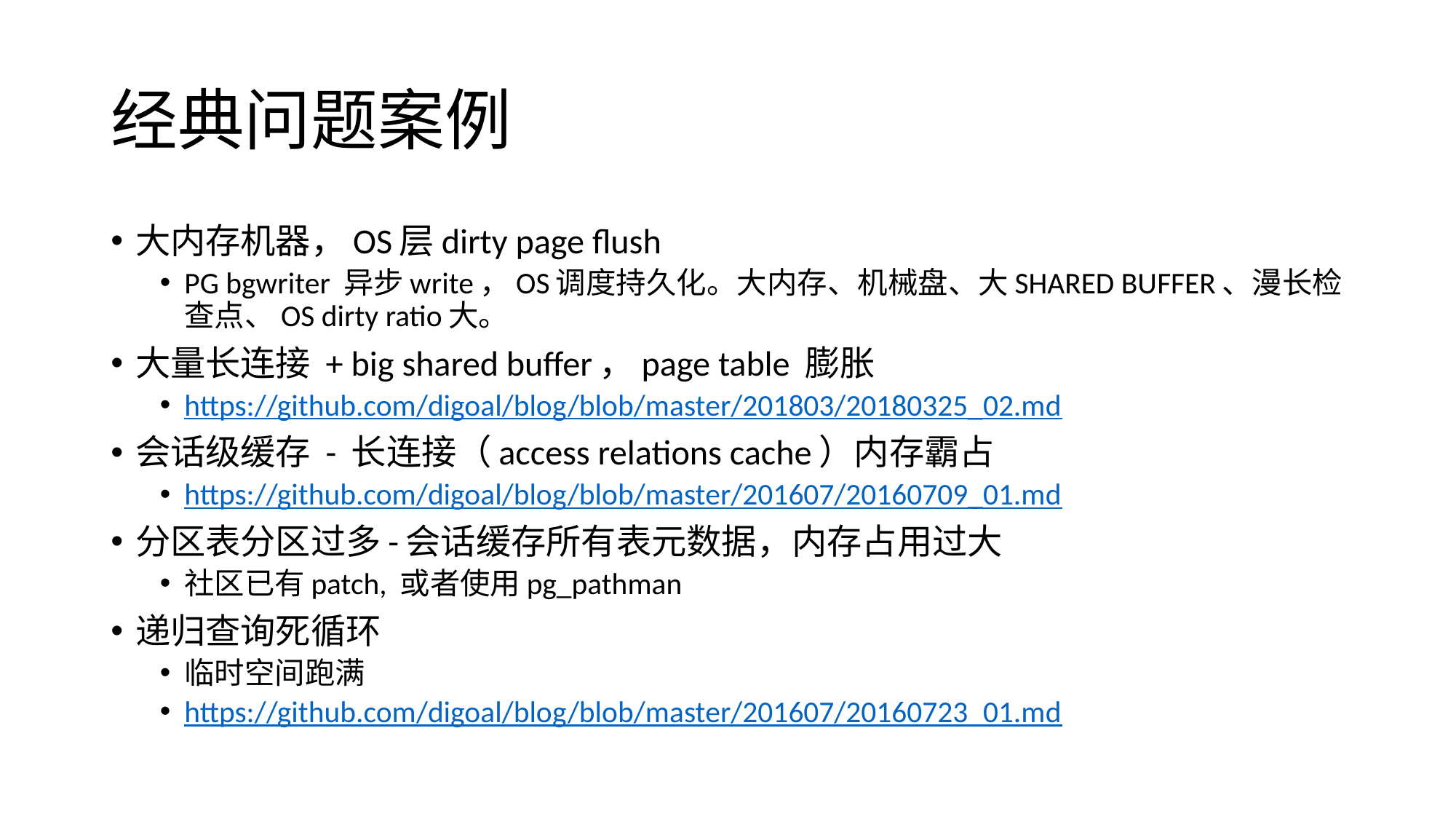

# 经典问题案例
大内存机器，OS层dirty page flush
PG bgwriter 异步write，OS调度持久化。大内存、机械盘、大SHARED BUFFER、漫长检查点、OS dirty ratio大。
大量长连接 + big shared buffer，page table 膨胀
https://github.com/digoal/blog/blob/master/201803/20180325_02.md
会话级缓存 - 长连接（access relations cache）内存霸占
https://github.com/digoal/blog/blob/master/201607/20160709_01.md
分区表分区过多-会话缓存所有表元数据，内存占用过大
社区已有patch, 或者使用pg_pathman
递归查询死循环
临时空间跑满
https://github.com/digoal/blog/blob/master/201607/20160723_01.md